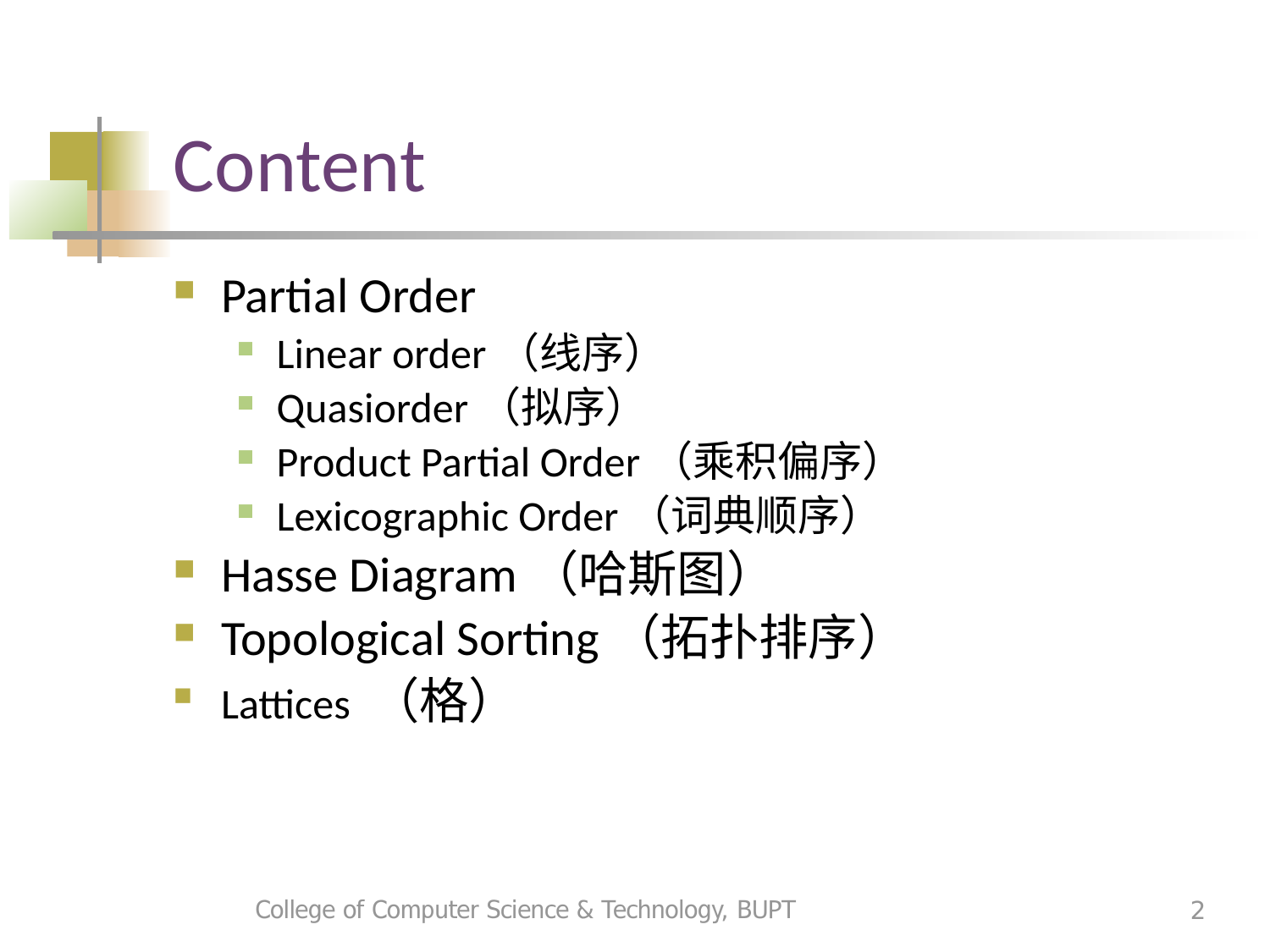

# Content
Partial Order
Linear order（线序）
Quasiorder（拟序）
Product Partial Order（乘积偏序）
Lexicographic Order（词典顺序）
Hasse Diagram（哈斯图）
Topological Sorting（拓扑排序）
Lattices （格）
College of Computer Science & Technology, BUPT
2